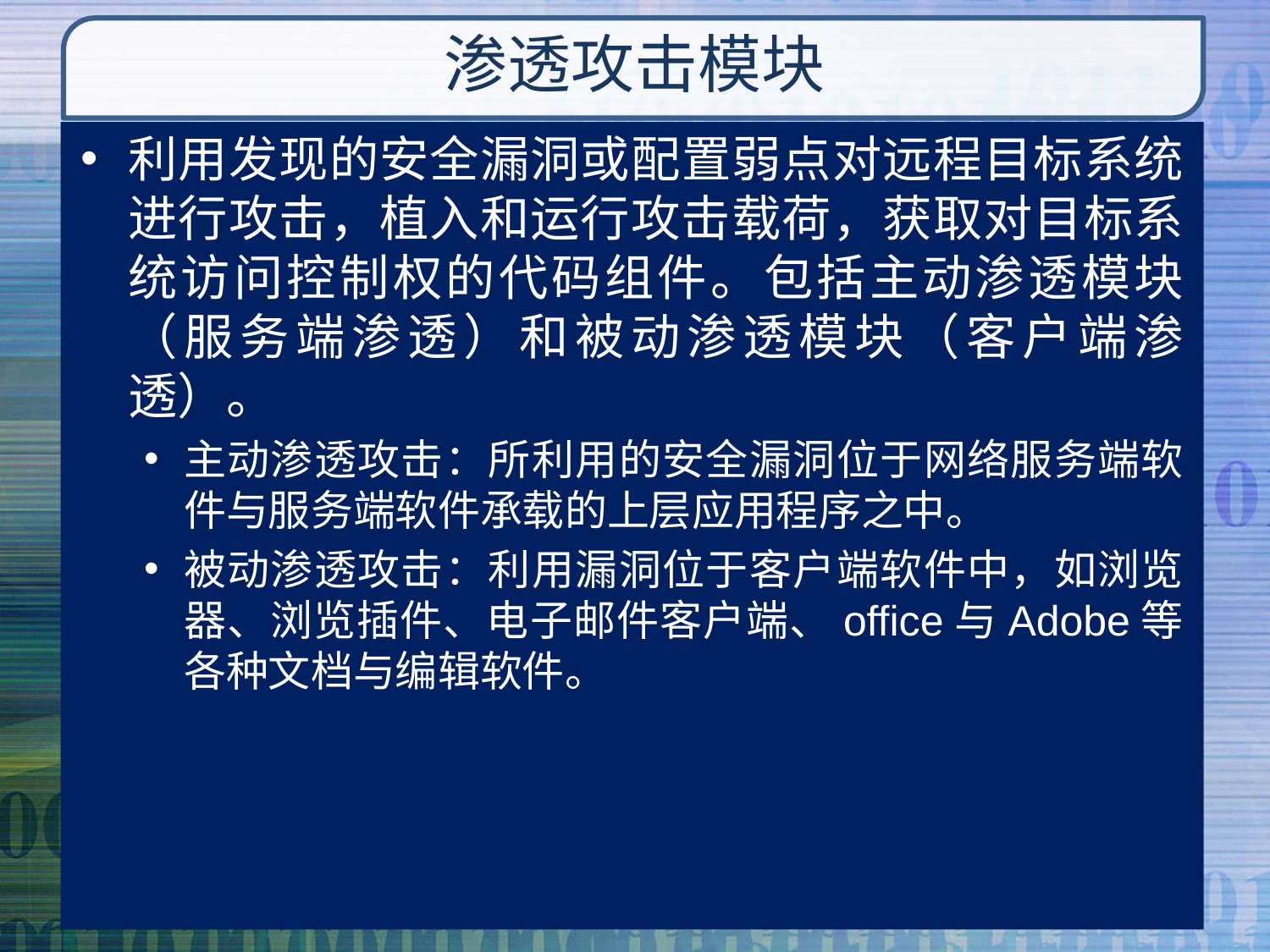

# 渗透攻击模块
利用发现的安全漏洞或配置弱点对远程目标系统进行攻击，植入和运行攻击载荷，获取对目标系统访问控制权的代码组件。包括主动渗透模块（服务端渗透）和被动渗透模块（客户端渗透）。
主动渗透攻击：所利用的安全漏洞位于网络服务端软件与服务端软件承载的上层应用程序之中。
被动渗透攻击：利用漏洞位于客户端软件中，如浏览器、浏览插件、电子邮件客户端、office与Adobe等各种文档与编辑软件。